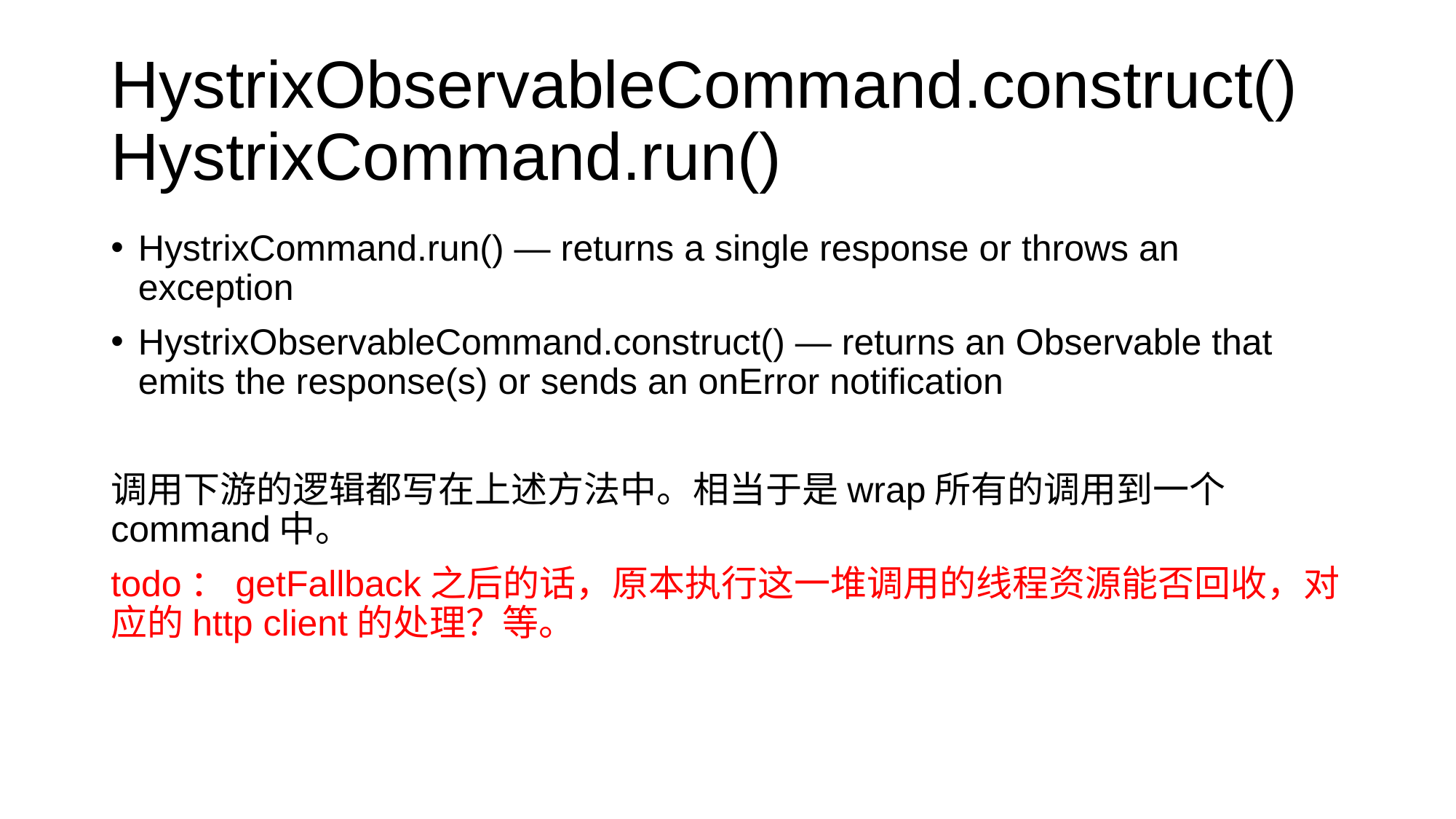

# HystrixObservableCommand.construct() HystrixCommand.run()
HystrixCommand.run() — returns a single response or throws an exception
HystrixObservableCommand.construct() — returns an Observable that emits the response(s) or sends an onError notification

调用下游的逻辑都写在上述方法中。相当于是wrap所有的调用到一个command中。
todo：getFallback之后的话，原本执行这一堆调用的线程资源能否回收，对应的http client的处理？等。